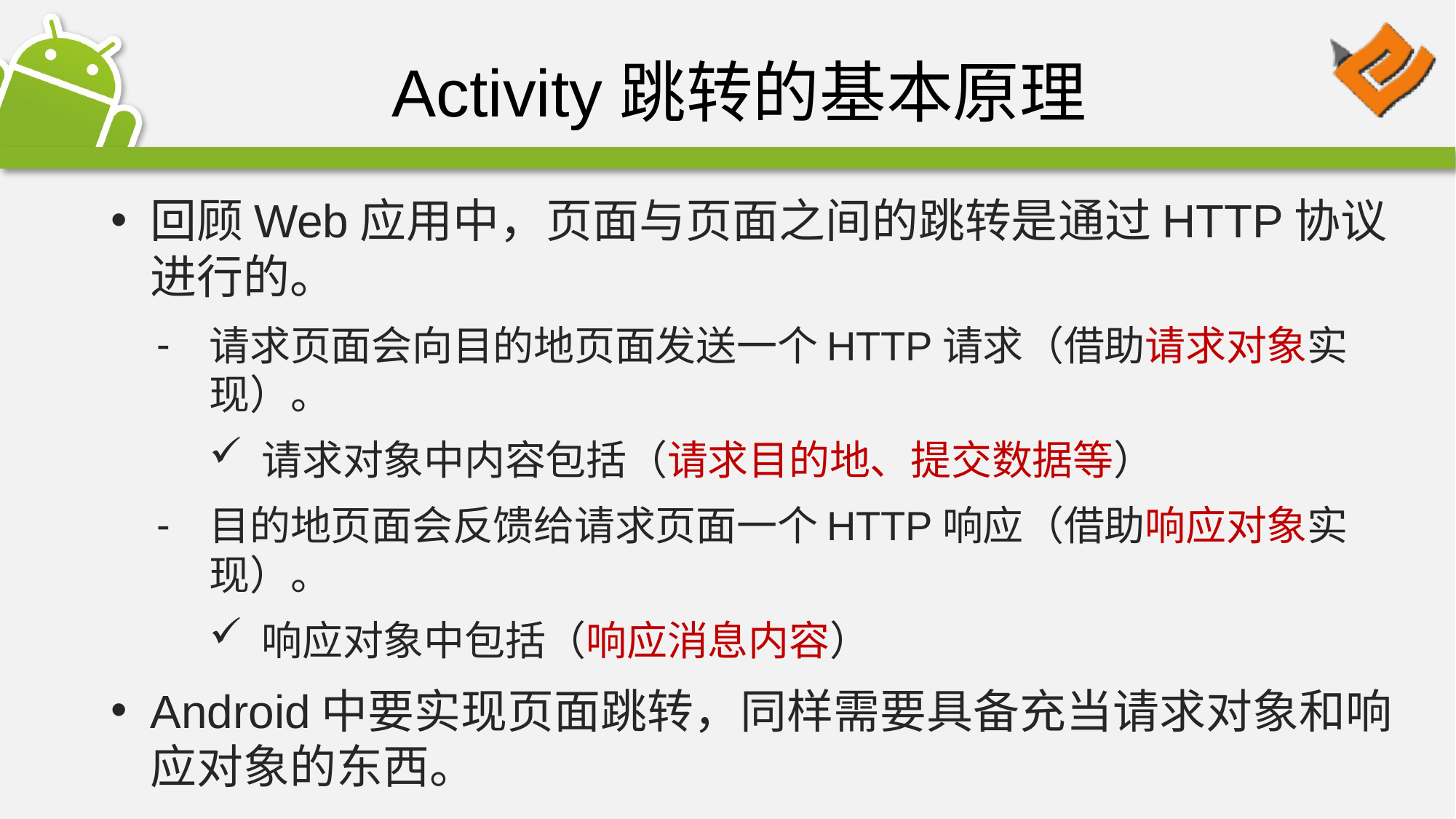

# Activity跳转的基本原理
回顾Web应用中，页面与页面之间的跳转是通过HTTP协议进行的。
请求页面会向目的地页面发送一个HTTP请求（借助请求对象实现）。
请求对象中内容包括（请求目的地、提交数据等）
目的地页面会反馈给请求页面一个HTTP响应（借助响应对象实现）。
响应对象中包括（响应消息内容）
Android中要实现页面跳转，同样需要具备充当请求对象和响应对象的东西。